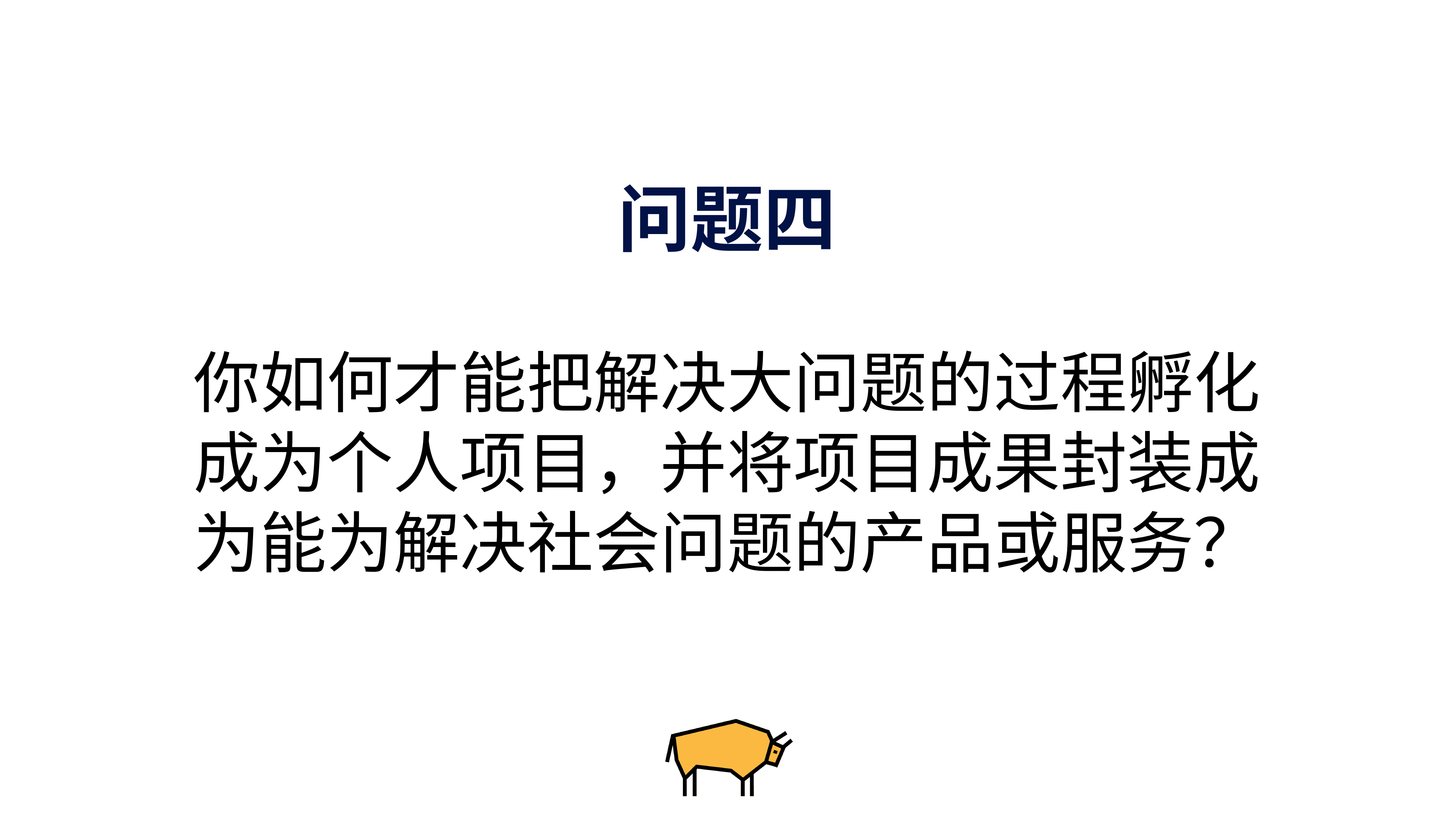

# 问题四 你如何才能把解决大问题的过程孵化成为个人项目，并将项目成果封装成为能为解决社会问题的产品或服务？